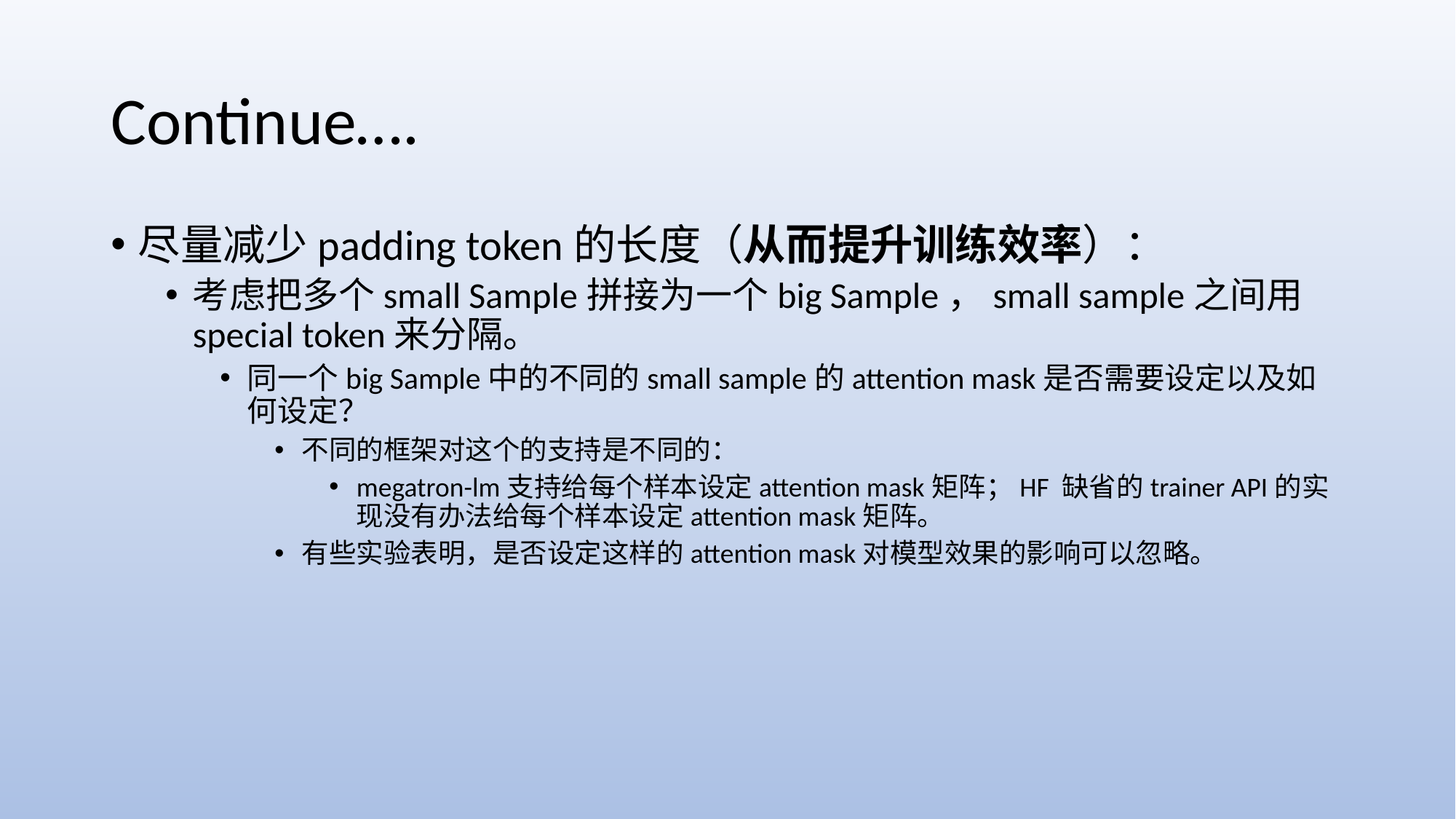

# Continue….
尽量减少padding token的长度（从而提升训练效率）：
考虑把多个small Sample拼接为一个big Sample，small sample之间用special token来分隔。
同一个big Sample中的不同的small sample的attention mask是否需要设定以及如何设定？
不同的框架对这个的支持是不同的：
megatron-lm支持给每个样本设定attention mask矩阵；HF 缺省的trainer API的实现没有办法给每个样本设定attention mask矩阵。
有些实验表明，是否设定这样的attention mask对模型效果的影响可以忽略。